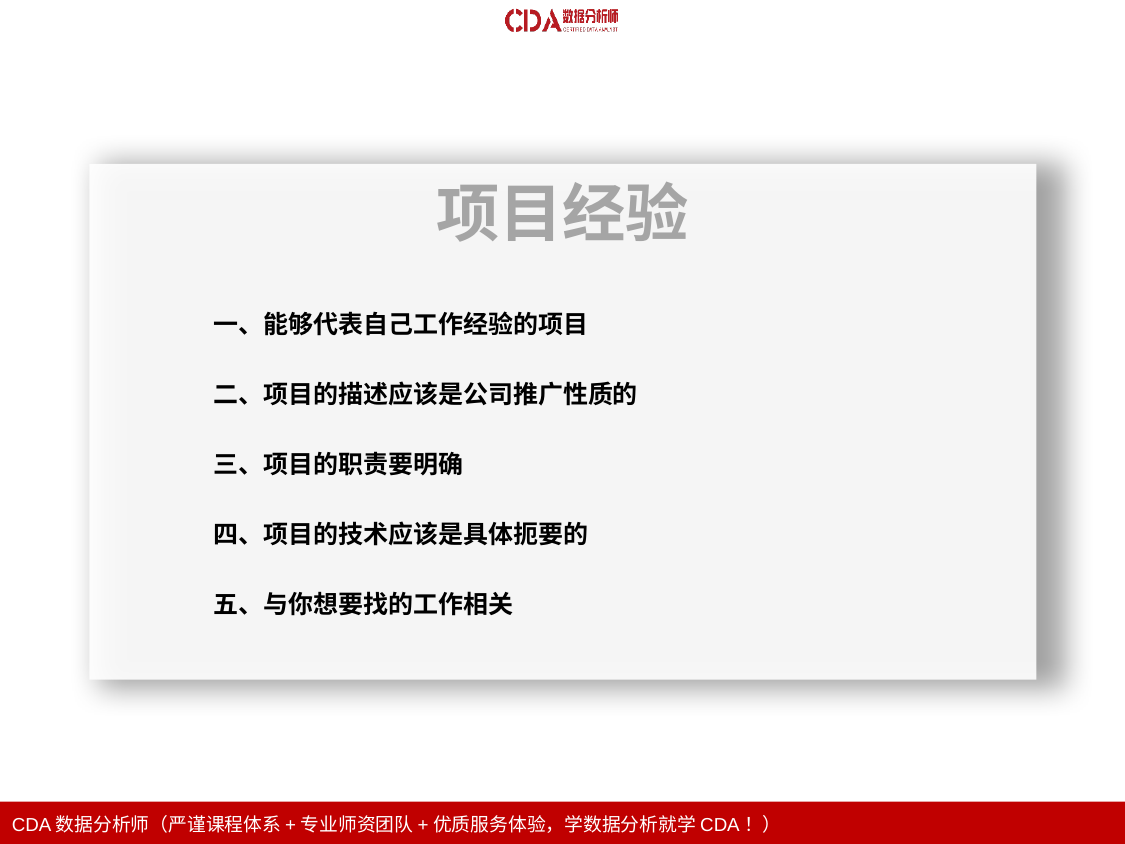

项目经验
一、能够代表自己工作经验的项目

二、项目的描述应该是公司推广性质的

三、项目的职责要明确

四、项目的技术应该是具体扼要的

五、与你想要找的工作相关